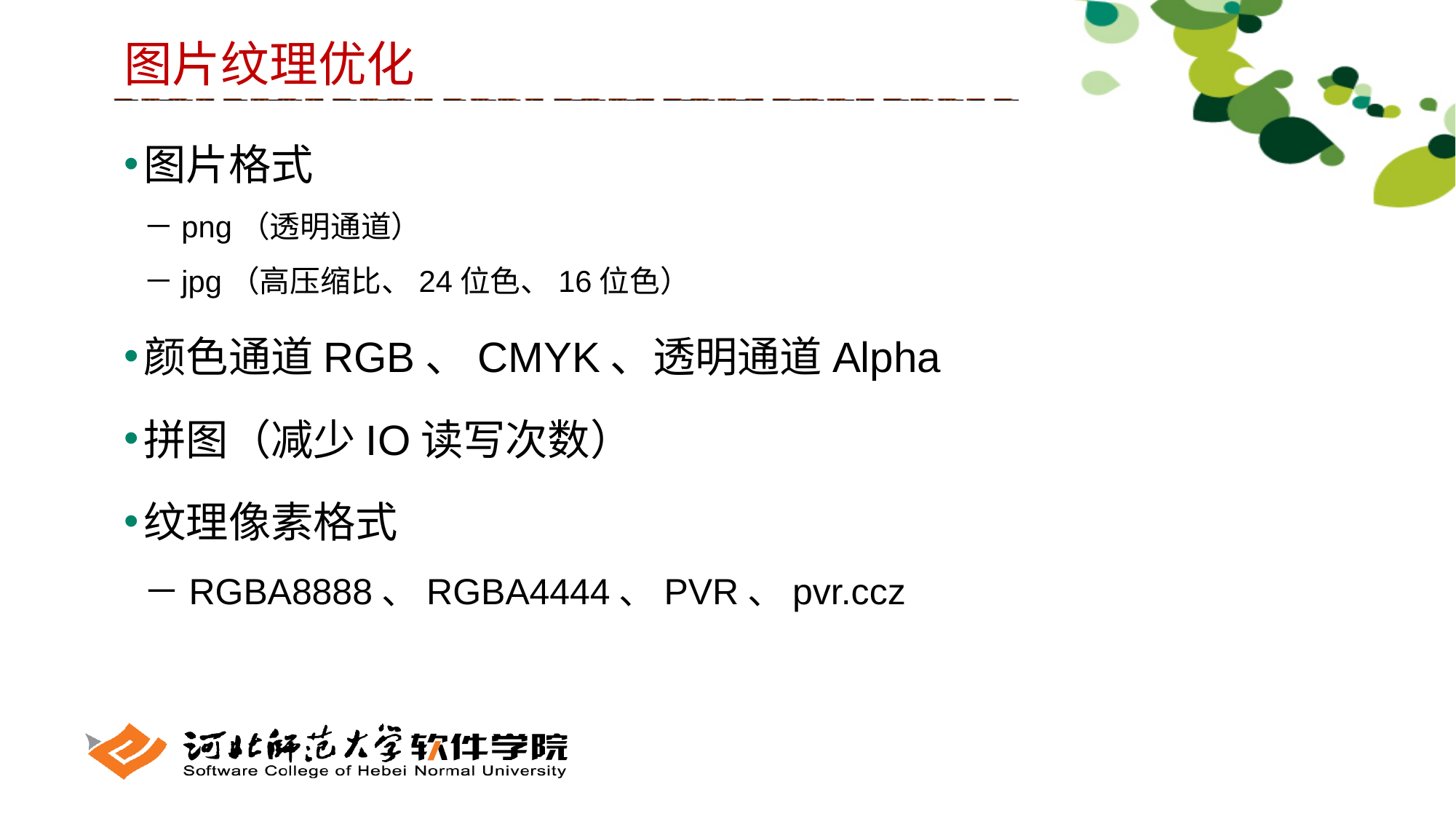

图片纹理优化

图片格式
－png（透明通道）
－jpg（高压缩比、24位色、16位色）
颜色通道RGB、CMYK、透明通道Alpha
拼图（减少IO读写次数）
纹理像素格式
－RGBA8888、RGBA4444、PVR、pvr.ccz